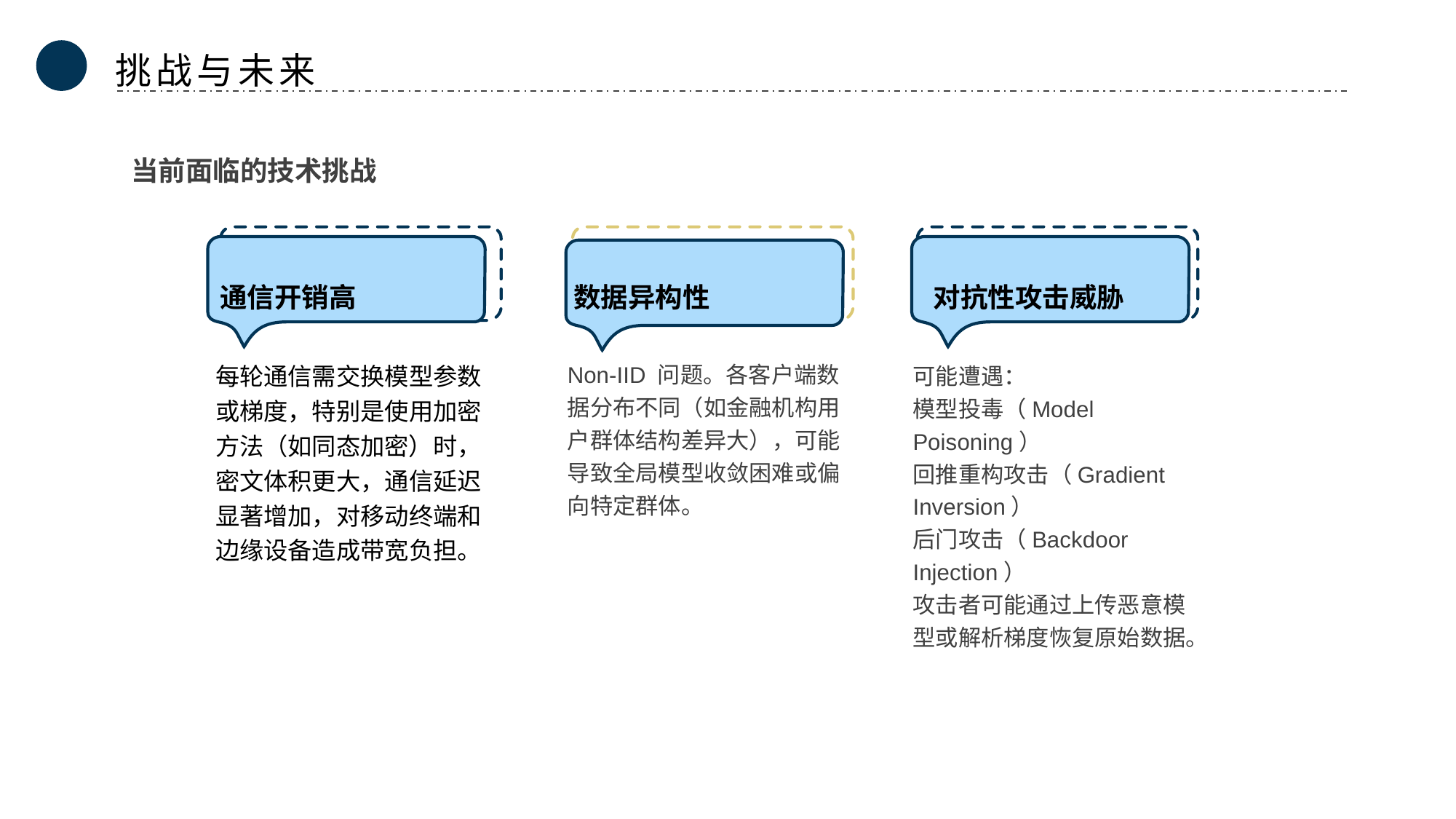

挑战与未来

当前面临的技术挑战

数据异构性

对抗性攻击威胁

通信开销高
每轮通信需交换模型参数或梯度，特别是使用加密方法（如同态加密）时，密文体积更大，通信延迟显著增加，对移动终端和边缘设备造成带宽负担。

Non-IID 问题。各客户端数据分布不同（如金融机构用户群体结构差异大），可能导致全局模型收敛困难或偏向特定群体。
在保证数据隐私的同时，采用先进算法确保全局模型的准确性和可靠性。
可能遭遇：
模型投毒（Model Poisoning）
回推重构攻击（Gradient Inversion）
后门攻击（Backdoor Injection）
攻击者可能通过上传恶意模型或解析梯度恢复原始数据。